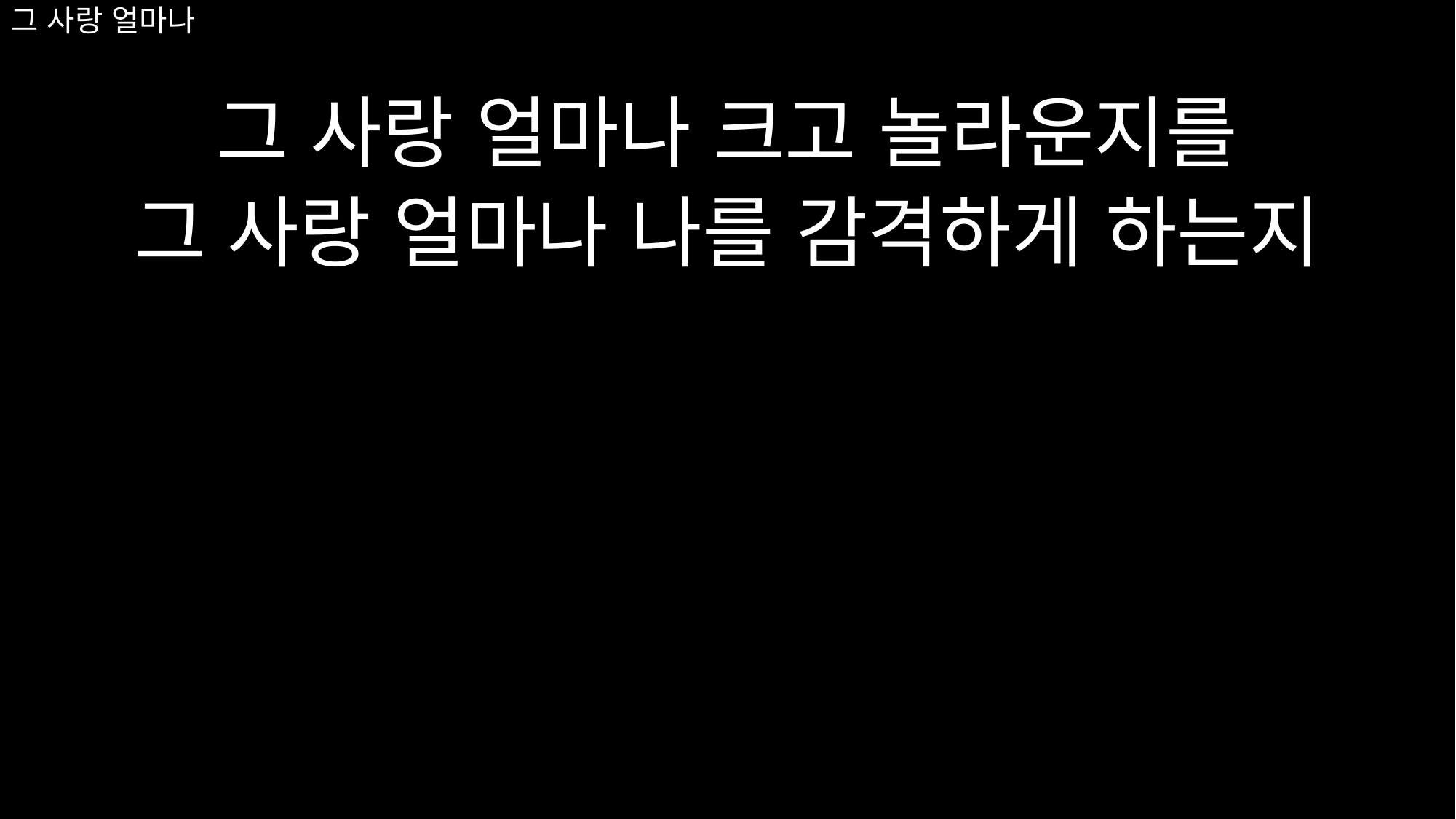

# 그 사랑 얼마나
그 사랑 얼마나 크고 놀라운지를
그 사랑 얼마나 나를 감격하게 하는지